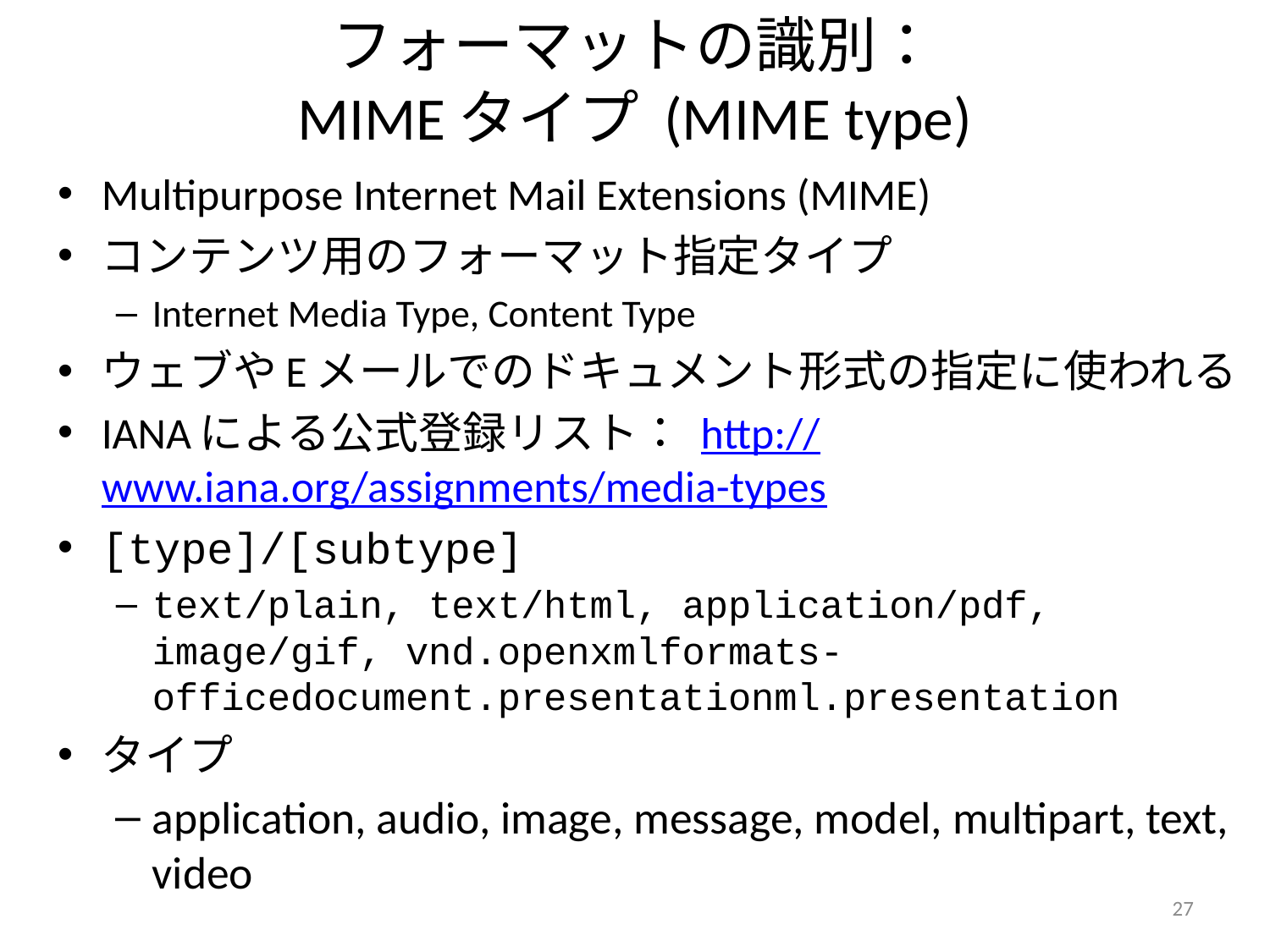

# フォーマットの識別： MIMEタイプ (MIME type)
Multipurpose Internet Mail Extensions (MIME)
コンテンツ用のフォーマット指定タイプ
Internet Media Type, Content Type
ウェブやEメールでのドキュメント形式の指定に使われる
IANAによる公式登録リスト： http://www.iana.org/assignments/media-types
[type]/[subtype]
text/plain, text/html, application/pdf,  image/gif, vnd.openxmlformats-officedocument.presentationml.presentation
タイプ
application, audio, image, message, model, multipart, text, video
27